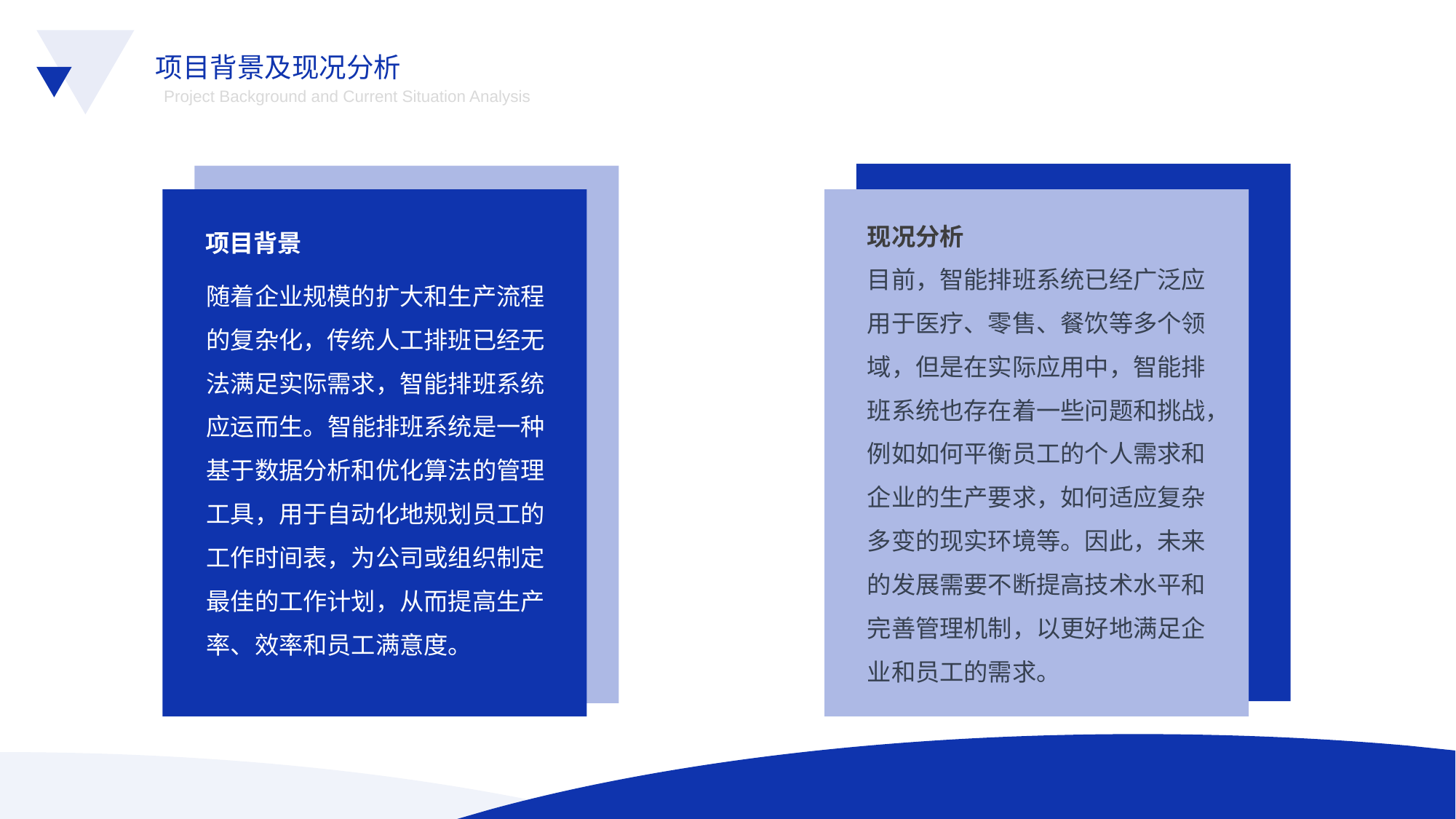

项目背景及现况分析
Project Background and Current Situation Analysis

现况分析
目前，智能排班系统已经广泛应用于医疗、零售、餐饮等多个领域，但是在实际应用中，智能排班系统也存在着一些问题和挑战，例如如何平衡员工的个人需求和企业的生产要求，如何适应复杂多变的现实环境等。因此，未来的发展需要不断提高技术水平和完善管理机制，以更好地满足企业和员工的需求。
项目背景
随着企业规模的扩大和生产流程的复杂化，传统人工排班已经无法满足实际需求，智能排班系统应运而生。智能排班系统是一种基于数据分析和优化算法的管理工具，用于自动化地规划员工的工作时间表，为公司或组织制定最佳的工作计划，从而提高生产率、效率和员工满意度。